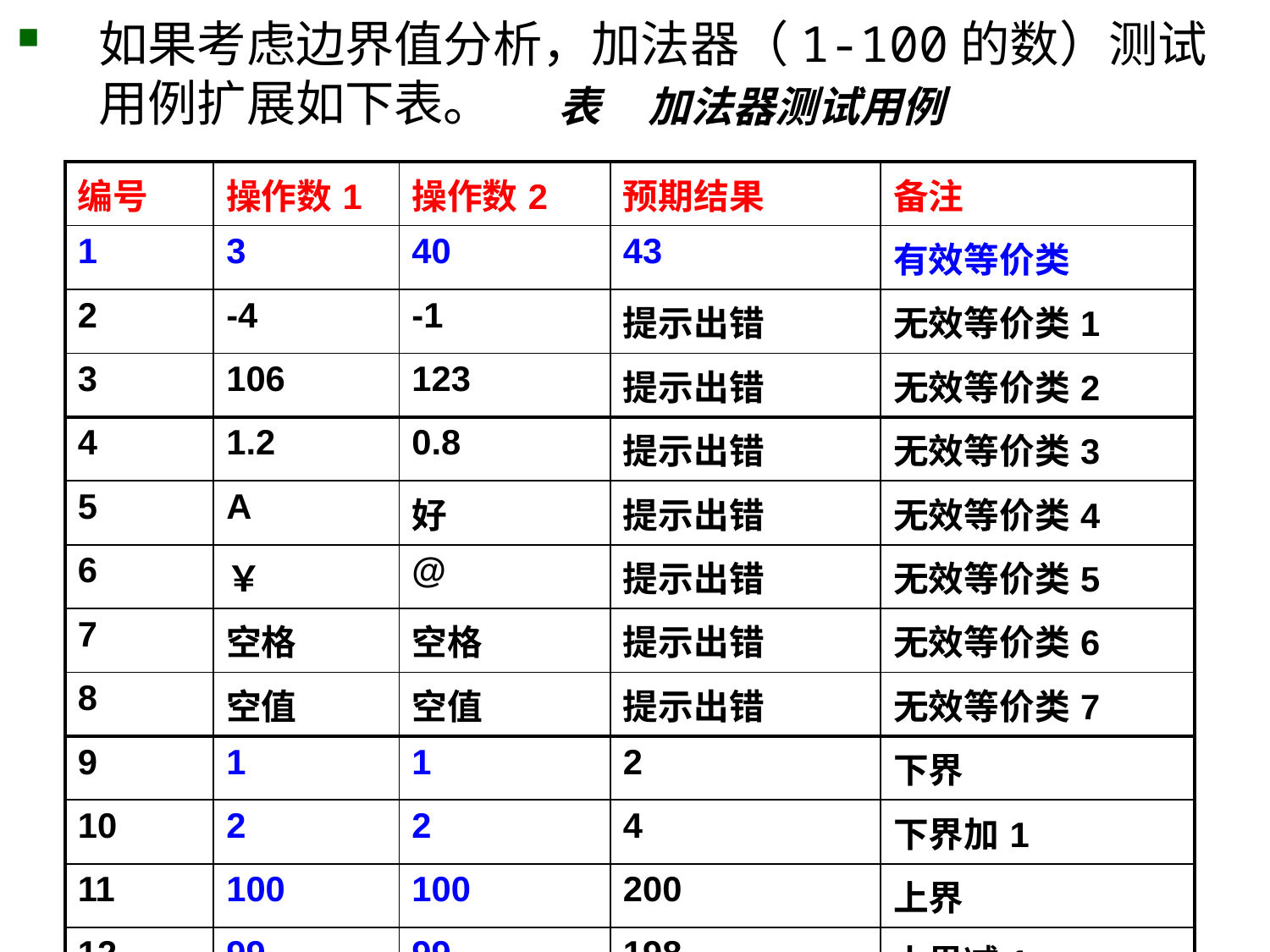

如果考虑边界值分析，加法器（1-100的数）测试用例扩展如下表。
表     加法器测试用例
| 编号 | 操作数1 | 操作数2 | 预期结果 | 备注 |
| --- | --- | --- | --- | --- |
| 1 | 3 | 40 | 43 | 有效等价类 |
| 2 | -4 | -1 | 提示出错 | 无效等价类1 |
| 3 | 106 | 123 | 提示出错 | 无效等价类2 |
| 4 | 1.2 | 0.8 | 提示出错 | 无效等价类3 |
| 5 | A | 好 | 提示出错 | 无效等价类4 |
| 6 | ￥ | @ | 提示出错 | 无效等价类5 |
| 7 | 空格 | 空格 | 提示出错 | 无效等价类6 |
| 8 | 空值 | 空值 | 提示出错 | 无效等价类7 |
| 9 | 1 | 1 | 2 | 下界 |
| 10 | 2 | 2 | 4 | 下界加1 |
| 11 | 100 | 100 | 200 | 上界 |
| 12 | 99 | 99 | 198 | 上界减1 |